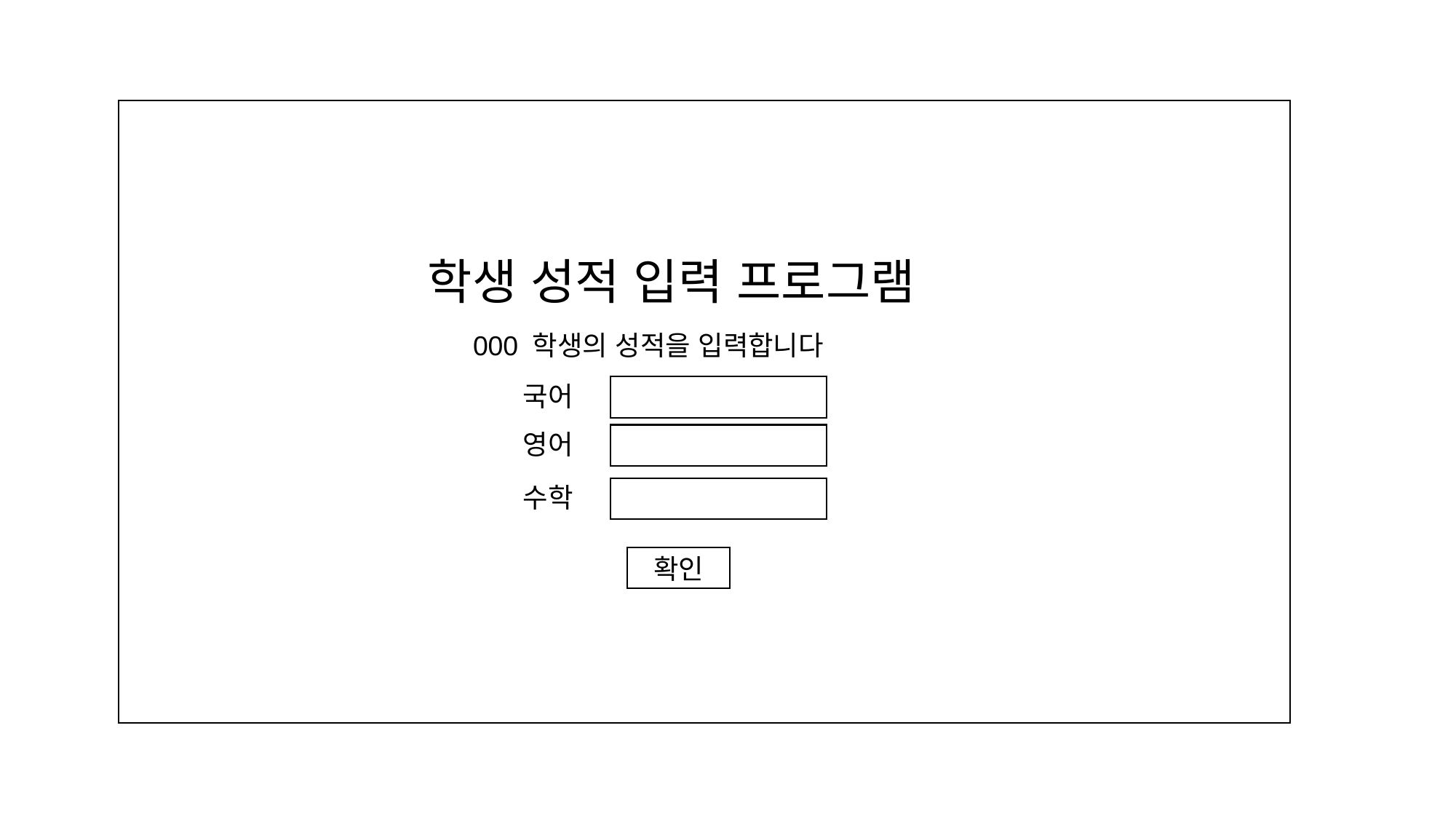

학생 성적 입력 프로그램
000 학생의 성적을 입력합니다
국어

영어

수학

확인